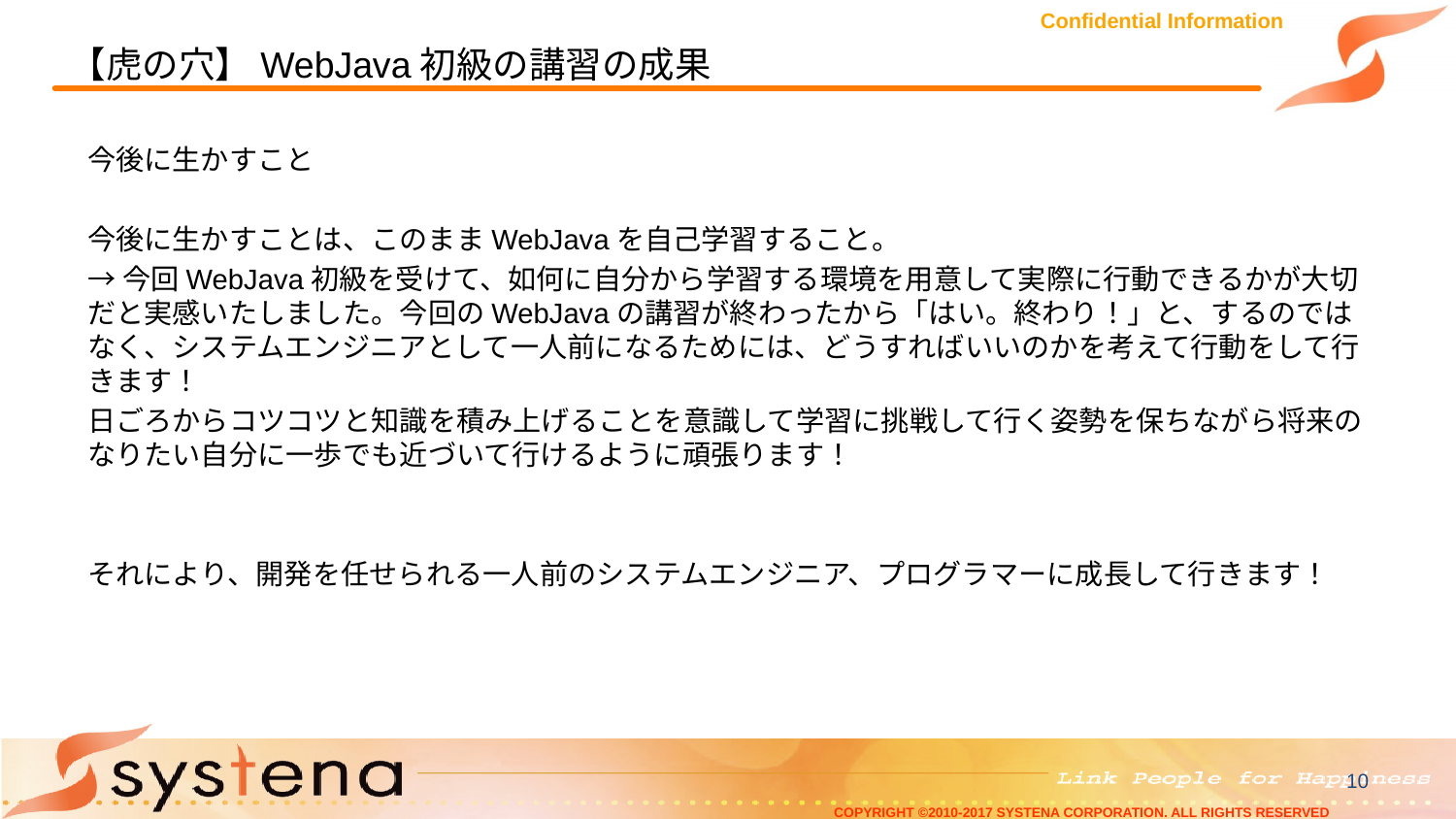

# 【虎の穴】WebJava初級の講習の成果

今後に生かすこと

今後に生かすことは、このままWebJavaを自己学習すること。
→今回WebJava初級を受けて、如何に自分から学習する環境を用意して実際に行動できるかが大切だと実感いたしました。今回のWebJavaの講習が終わったから「はい。終わり！」と、するのではなく、システムエンジニアとして一人前になるためには、どうすればいいのかを考えて行動をして行きます！
日ごろからコツコツと知識を積み上げることを意識して学習に挑戦して行く姿勢を保ちながら将来のなりたい自分に一歩でも近づいて行けるように頑張ります！

それにより、開発を任せられる一人前のシステムエンジニア、プログラマーに成長して行きます！

10